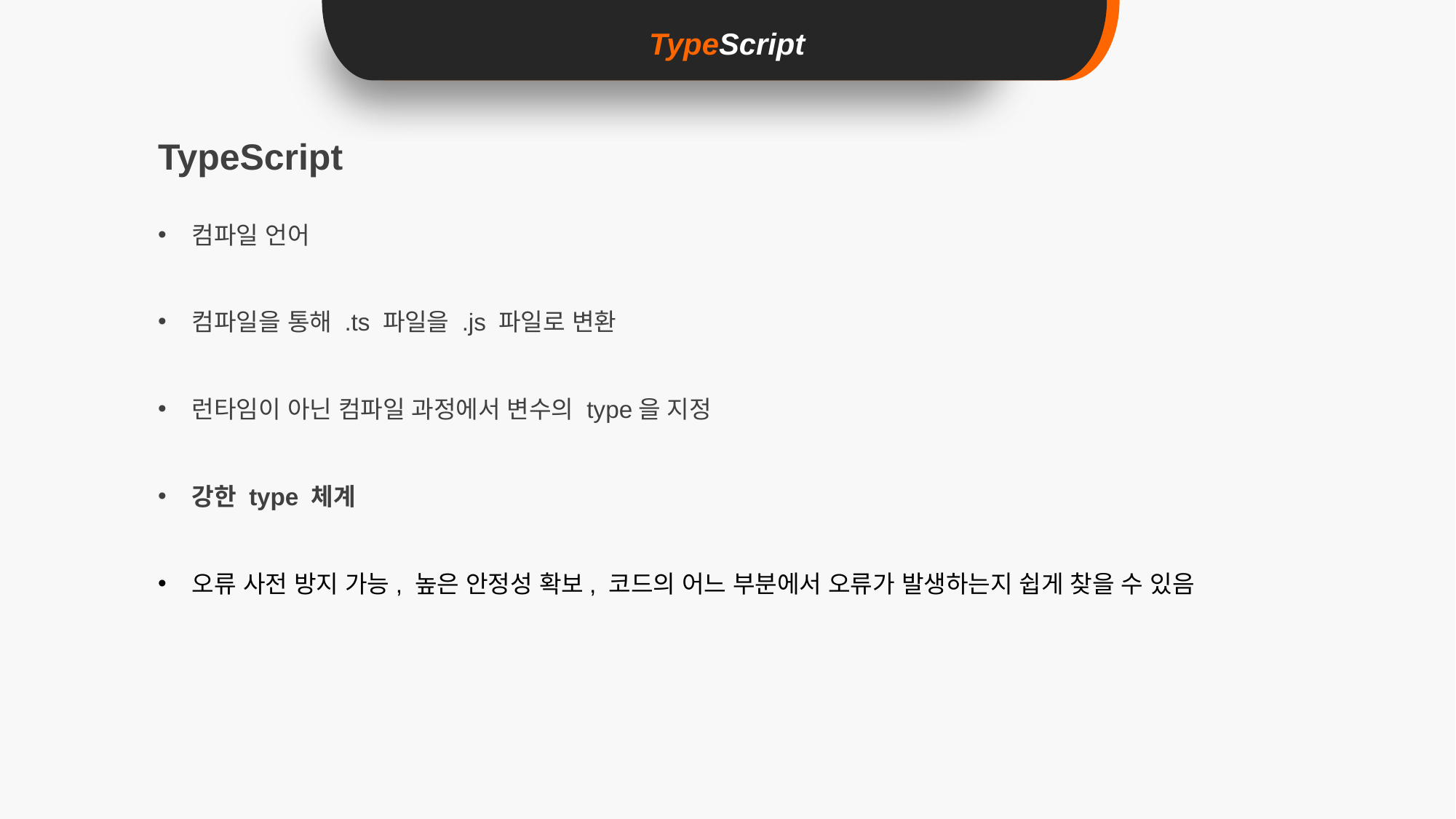

TypeScript

TypeScript
컴파일 언어

컴파일을 통해 .ts 파일을 .js 파일로 변환

런타임이 아닌 컴파일 과정에서 변수의 type을 지정

강한 type 체계

오류 사전 방지 가능, 높은 안정성 확보, 코드의 어느 부분에서 오류가 발생하는지 쉽게 찾을 수 있음